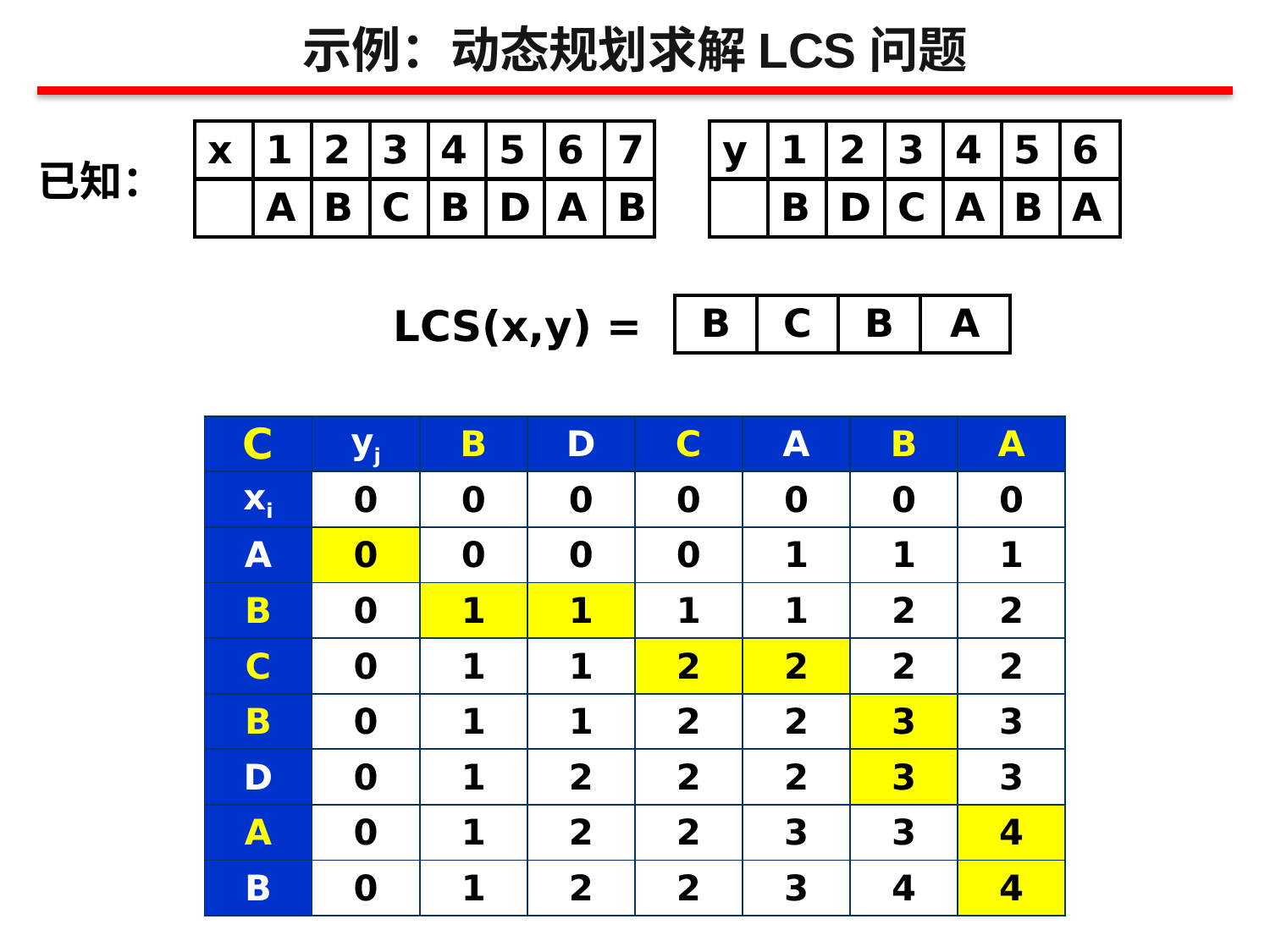

示例：动态规划求解LCS问题
| x | 1 | 2 | 3 | 4 | 5 | 6 | 7 |
| --- | --- | --- | --- | --- | --- | --- | --- |
|  | A | B | C | B | D | A | B |
| y | 1 | 2 | 3 | 4 | 5 | 6 |
| --- | --- | --- | --- | --- | --- | --- |
|  | B | D | C | A | B | A |
已知：
LCS(x,y) =
| B | C | B | A |
| --- | --- | --- | --- |
| C | yj | B | D | C | A | B | A |
| --- | --- | --- | --- | --- | --- | --- | --- |
| xi | 0 | 0 | 0 | 0 | 0 | 0 | 0 |
| A | 0 | 0 | 0 | 0 | 1 | 1 | 1 |
| B | 0 | 1 | 1 | 1 | 1 | 2 | 2 |
| C | 0 | 1 | 1 | 2 | 2 | 2 | 2 |
| B | 0 | 1 | 1 | 2 | 2 | 3 | 3 |
| D | 0 | 1 | 2 | 2 | 2 | 3 | 3 |
| A | 0 | 1 | 2 | 2 | 3 | 3 | 4 |
| B | 0 | 1 | 2 | 2 | 3 | 4 | 4 |